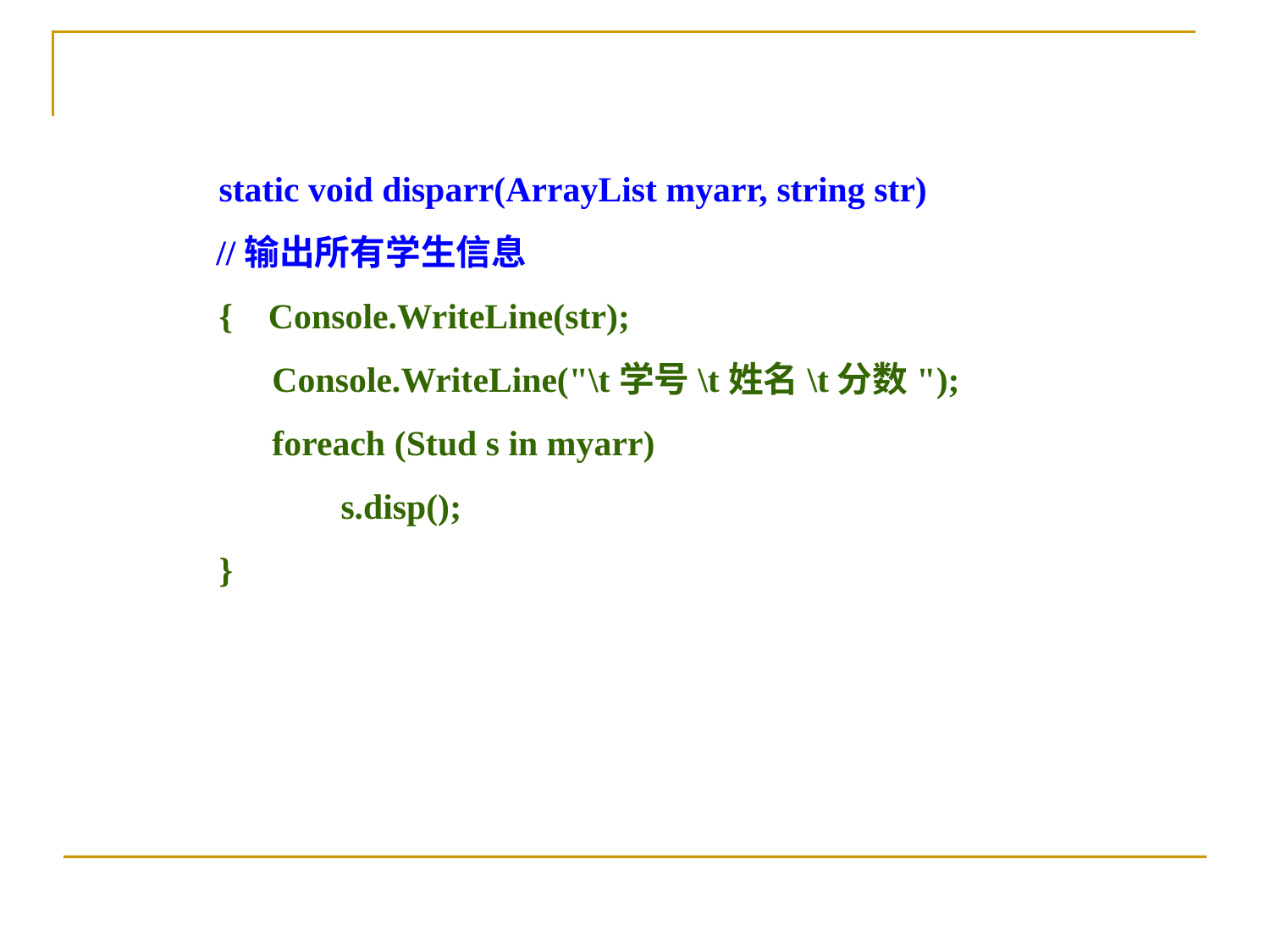

static void disparr(ArrayList myarr, string str)
              //输出所有学生信息
        	{    Console.WriteLine(str);
            	      Console.WriteLine("\t学号\t姓名\t分数");
            	      foreach (Stud s in myarr)
                            s.disp();
        	}